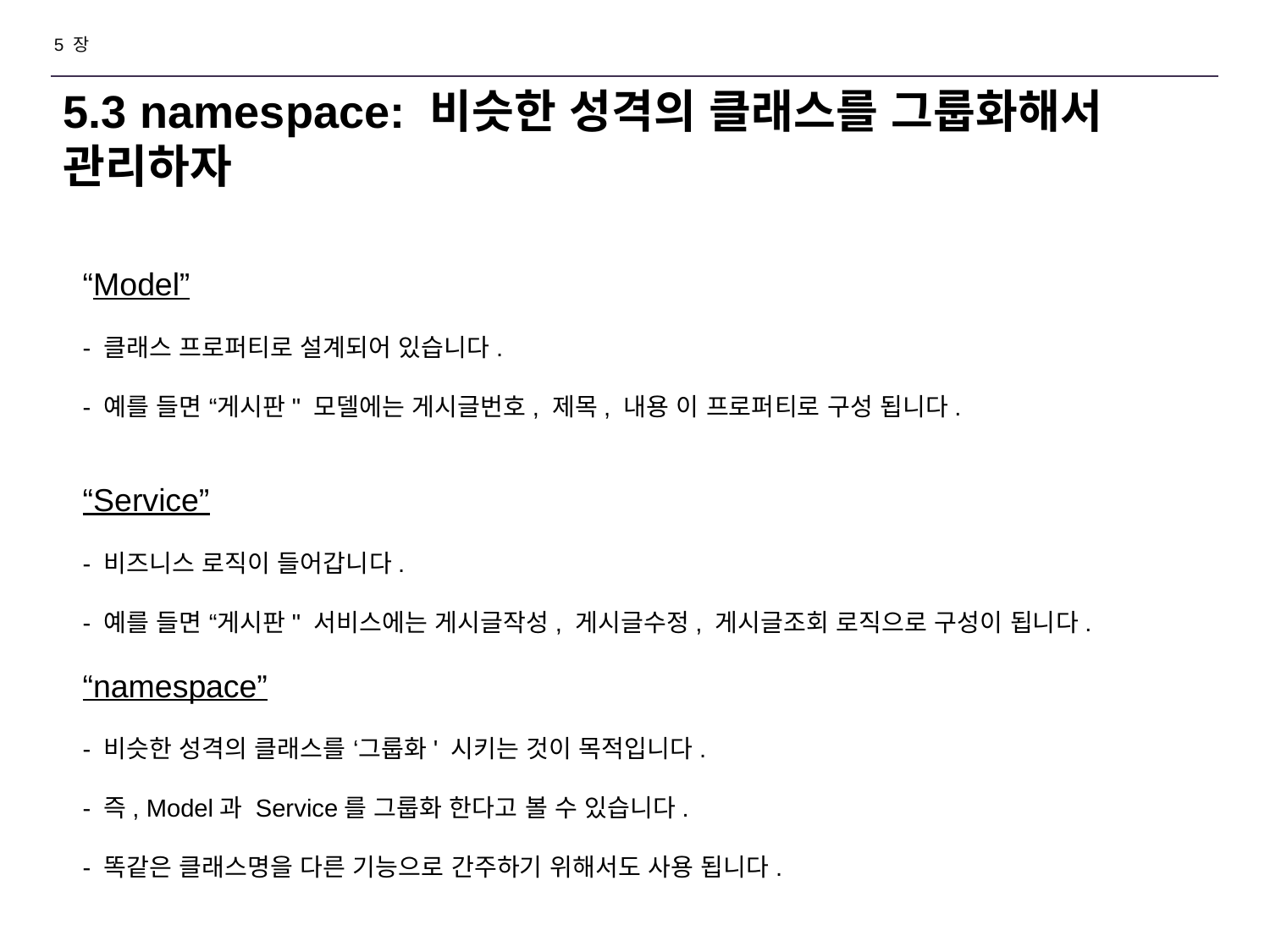

5 장
# 5.3 namespace: 비슷한 성격의 클래스를 그룹화해서 관리하자

“Model”

- 클래스 프로퍼티로 설계되어 있습니다.

- 예를 들면 “게시판" 모델에는 게시글번호, 제목, 내용 이 프로퍼티로 구성 됩니다.

“Service”

- 비즈니스 로직이 들어갑니다.

- 예를 들면 “게시판" 서비스에는 게시글작성, 게시글수정, 게시글조회 로직으로 구성이 됩니다.

“namespace”

- 비슷한 성격의 클래스를 ‘그룹화' 시키는 것이 목적입니다.

- 즉, Model과 Service를 그룹화 한다고 볼 수 있습니다.

- 똑같은 클래스명을 다른 기능으로 간주하기 위해서도 사용 됩니다.